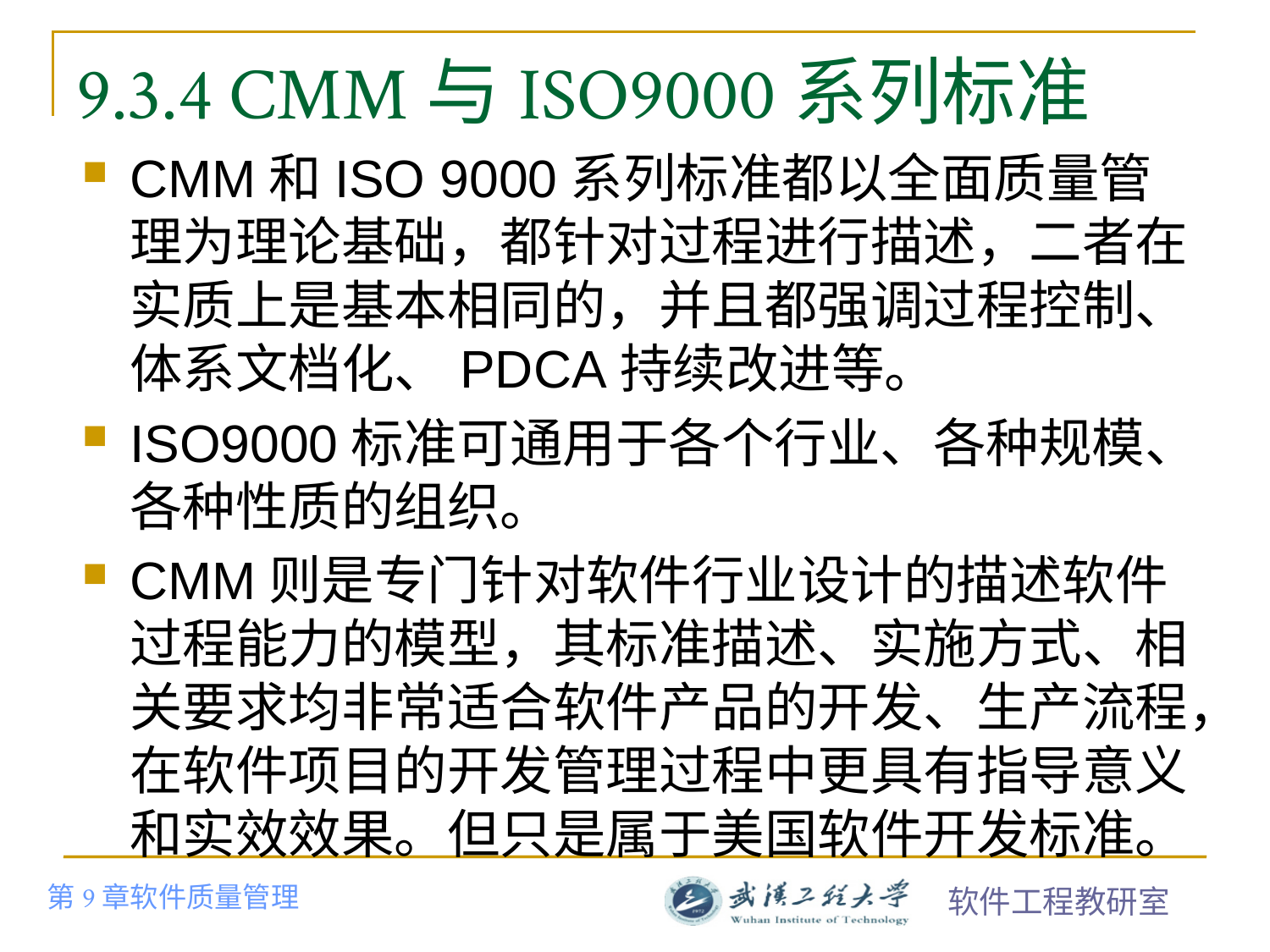

# 9.3.4 CMM与ISO9000系列标准
CMM和ISO 9000系列标准都以全面质量管理为理论基础，都针对过程进行描述，二者在实质上是基本相同的，并且都强调过程控制、体系文档化、PDCA持续改进等。
ISO9000标准可通用于各个行业、各种规模、各种性质的组织。
CMM则是专门针对软件行业设计的描述软件过程能力的模型，其标准描述、实施方式、相关要求均非常适合软件产品的开发、生产流程，在软件项目的开发管理过程中更具有指导意义和实效效果。但只是属于美国软件开发标准。